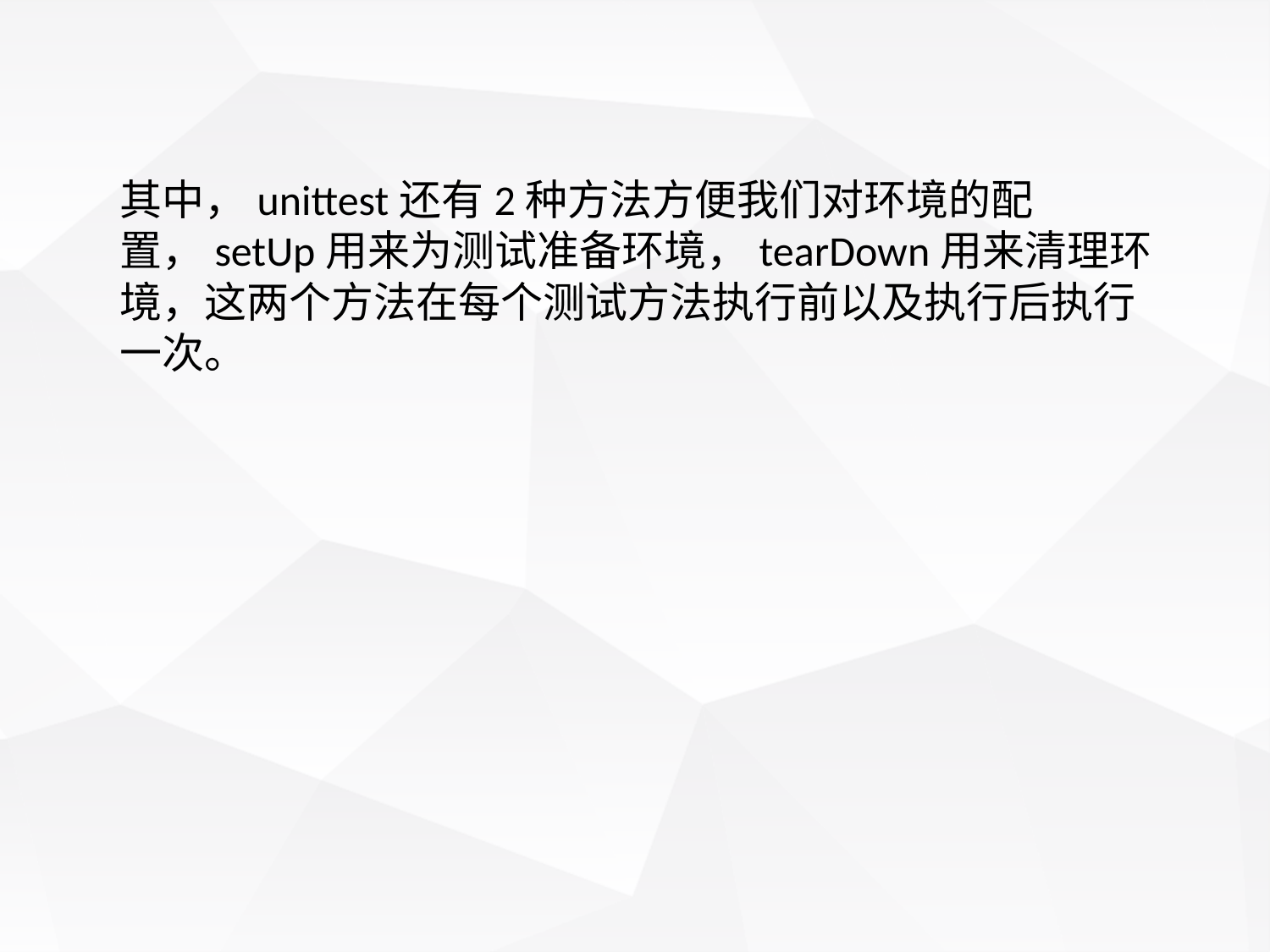

其中，unittest还有2种方法方便我们对环境的配置，setUp用来为测试准备环境，tearDown用来清理环境，这两个方法在每个测试方法执行前以及执行后执行一次。